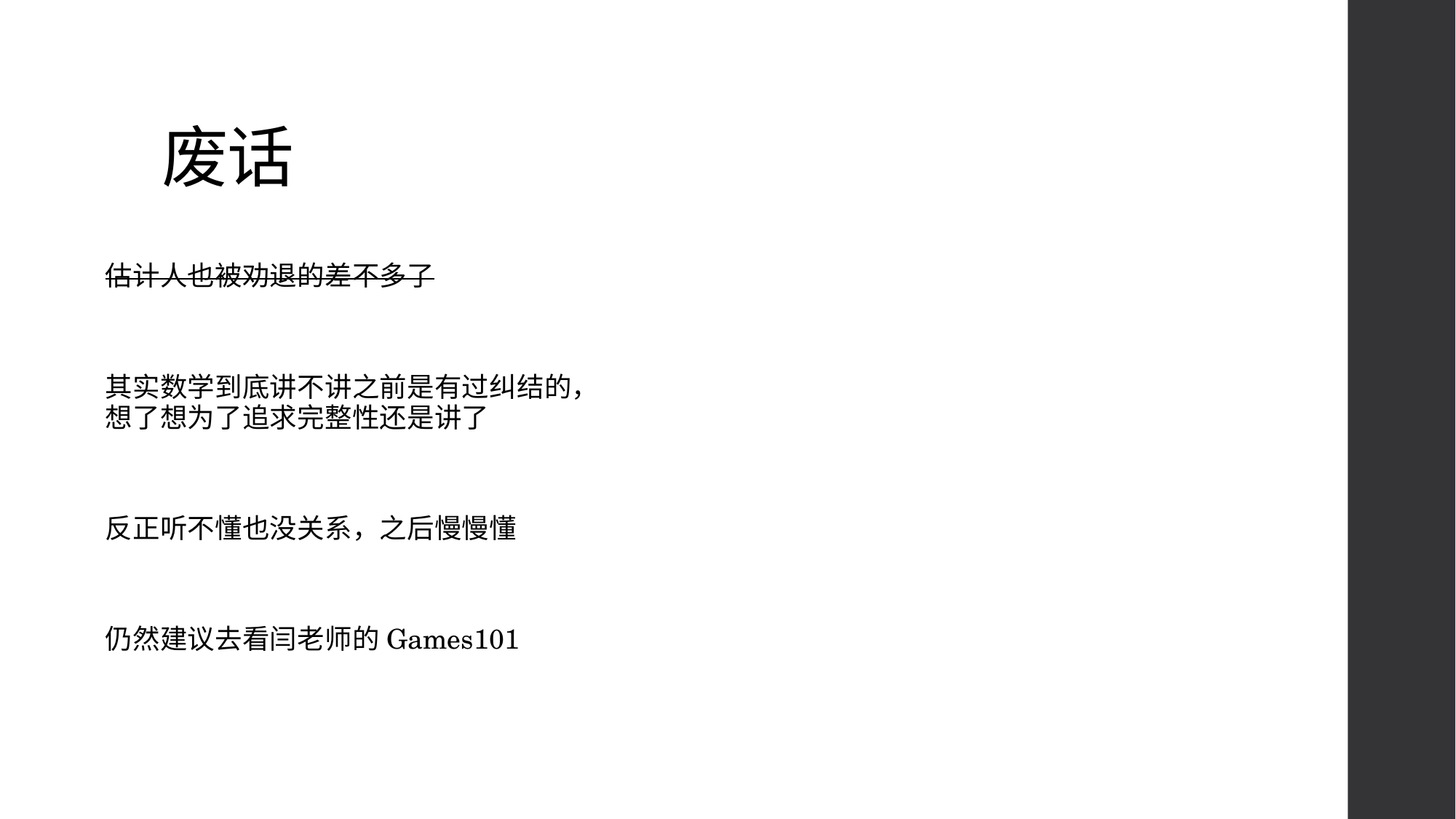

# 废话
估计人也被劝退的差不多了

其实数学到底讲不讲之前是有过纠结的，想了想为了追求完整性还是讲了

反正听不懂也没关系，之后慢慢懂

仍然建议去看闫老师的Games101